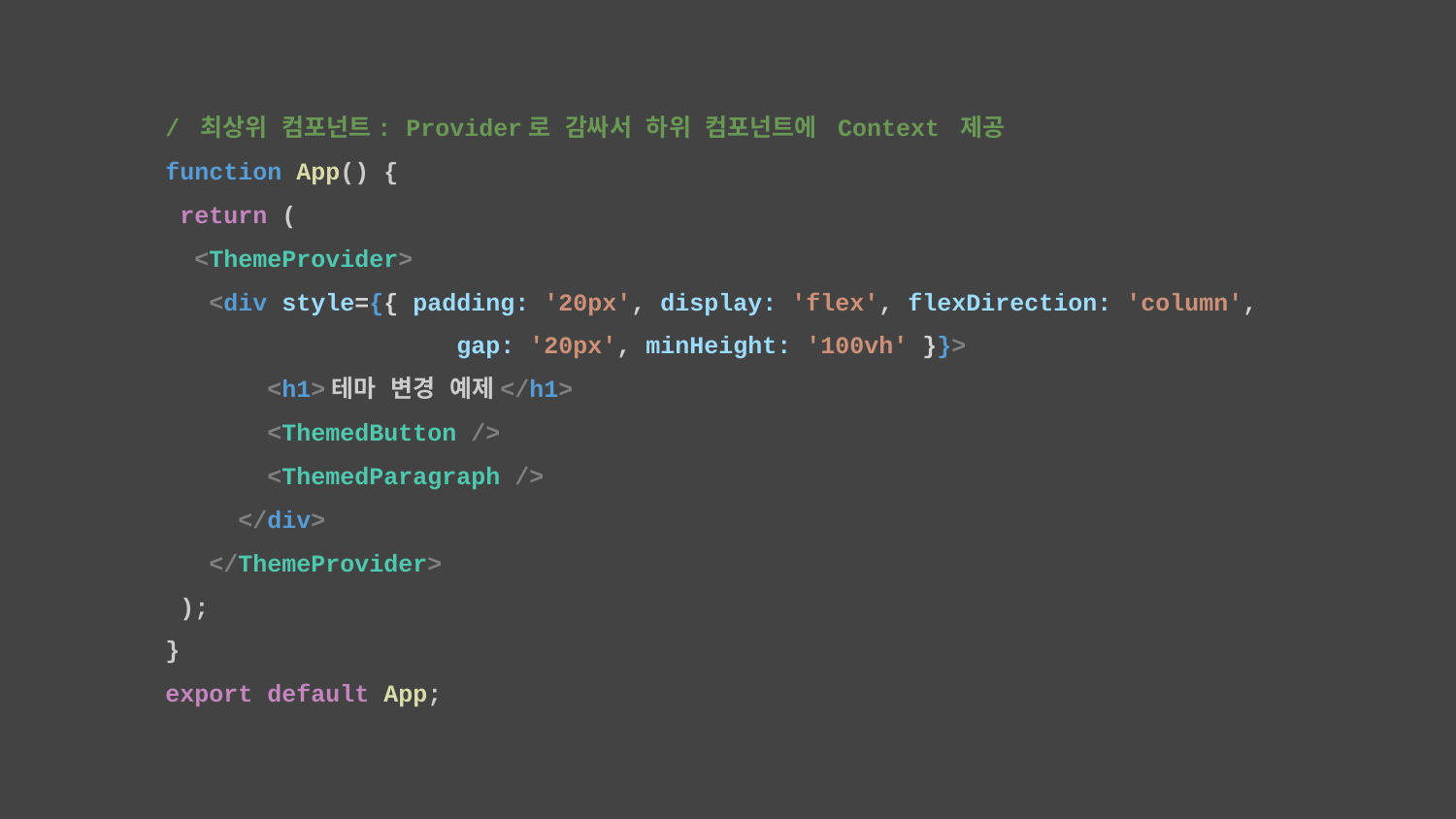

/ 최상위 컴포넌트: Provider로 감싸서 하위 컴포넌트에 Context 제공
function App() {
 return (
  <ThemeProvider>
   <div style={{ padding: '20px', display: 'flex', flexDirection: 'column',
gap: '20px', minHeight: '100vh' }}>
       <h1>테마 변경 예제</h1>
       <ThemedButton />
       <ThemedParagraph />
     </div>
   </ThemeProvider>
 );
}
export default App;